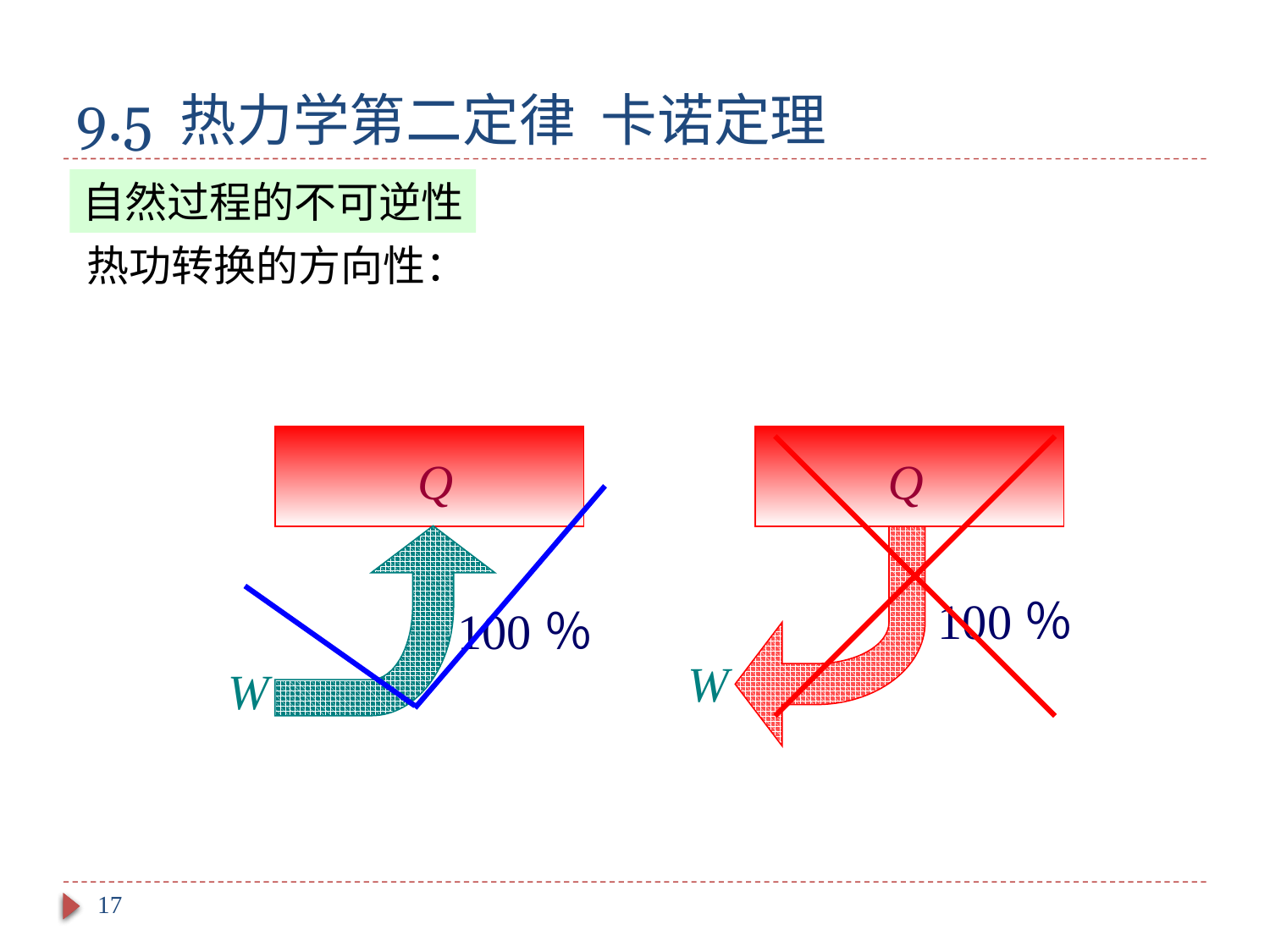

# 9.5 热力学第二定律  卡诺定理
自然过程的不可逆性
热功转换的方向性：

Q

100％
W

Q

100％
W

17